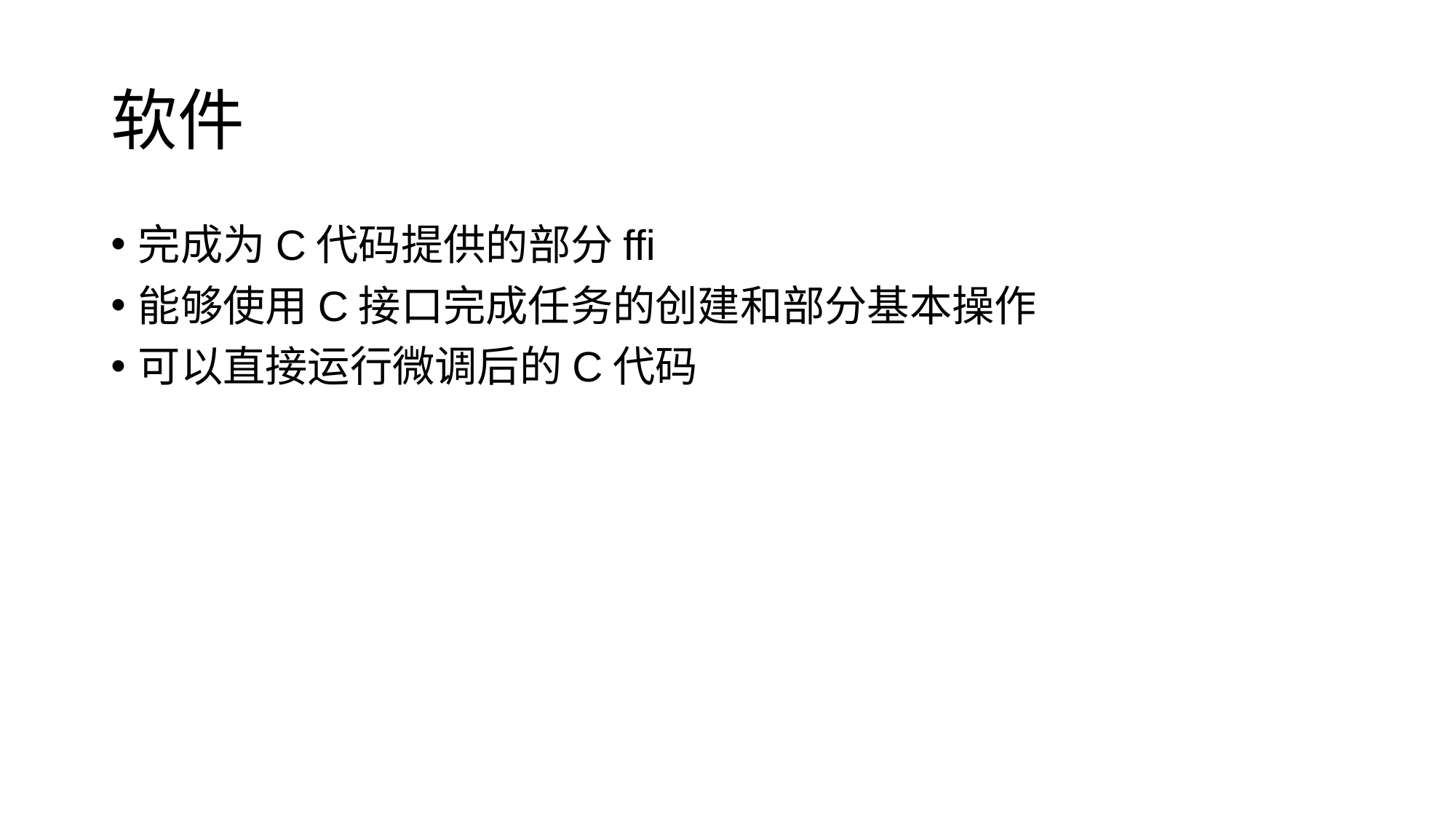

# 软件
完成为C代码提供的部分ffi
能够使用C接口完成任务的创建和部分基本操作
可以直接运行微调后的C代码